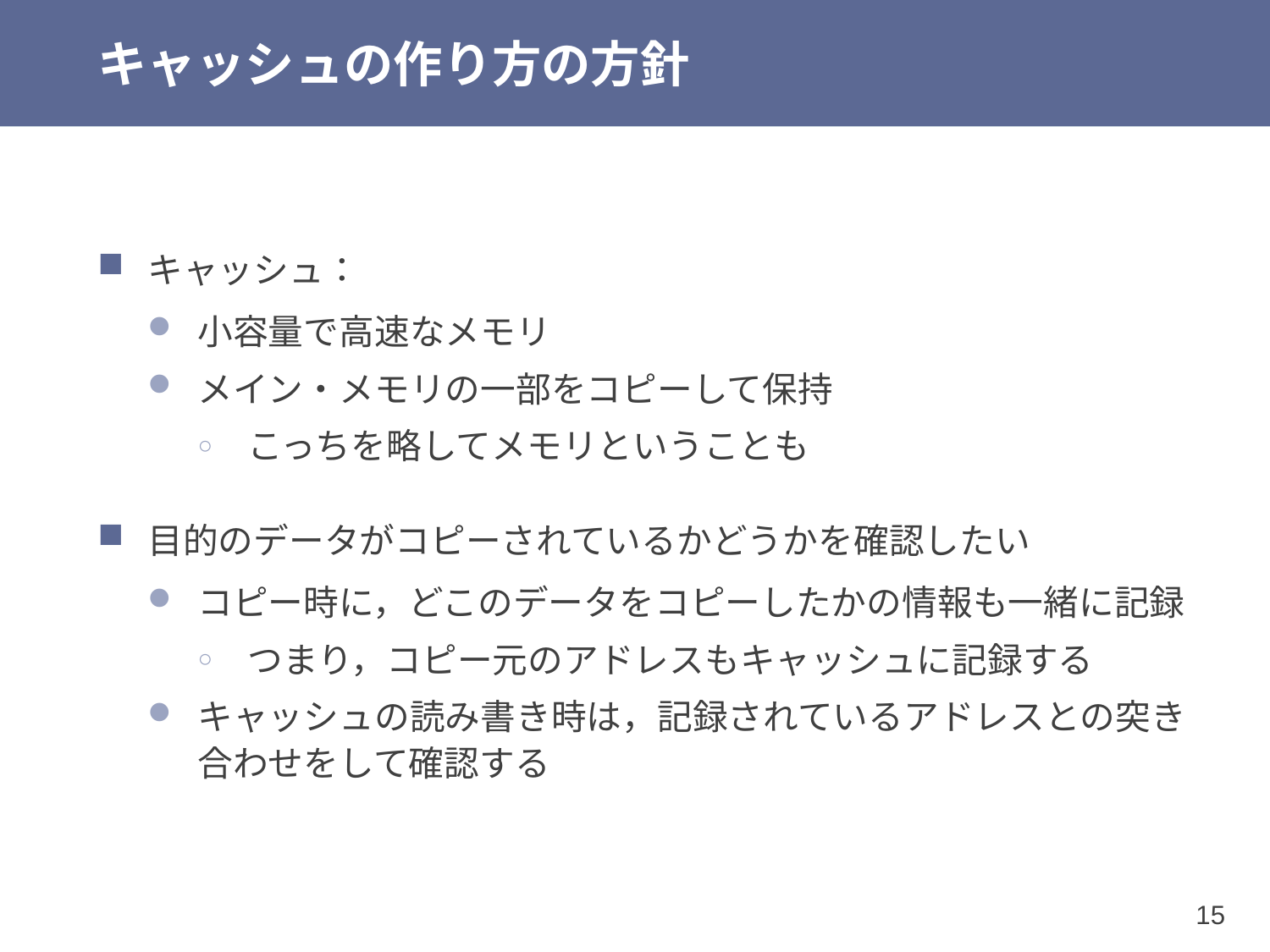

# キャッシュの作り方の方針
キャッシュ：
小容量で高速なメモリ
メイン・メモリの一部をコピーして保持
こっちを略してメモリということも
目的のデータがコピーされているかどうかを確認したい
コピー時に，どこのデータをコピーしたかの情報も一緒に記録
つまり，コピー元のアドレスもキャッシュに記録する
キャッシュの読み書き時は，記録されているアドレスとの突き合わせをして確認する